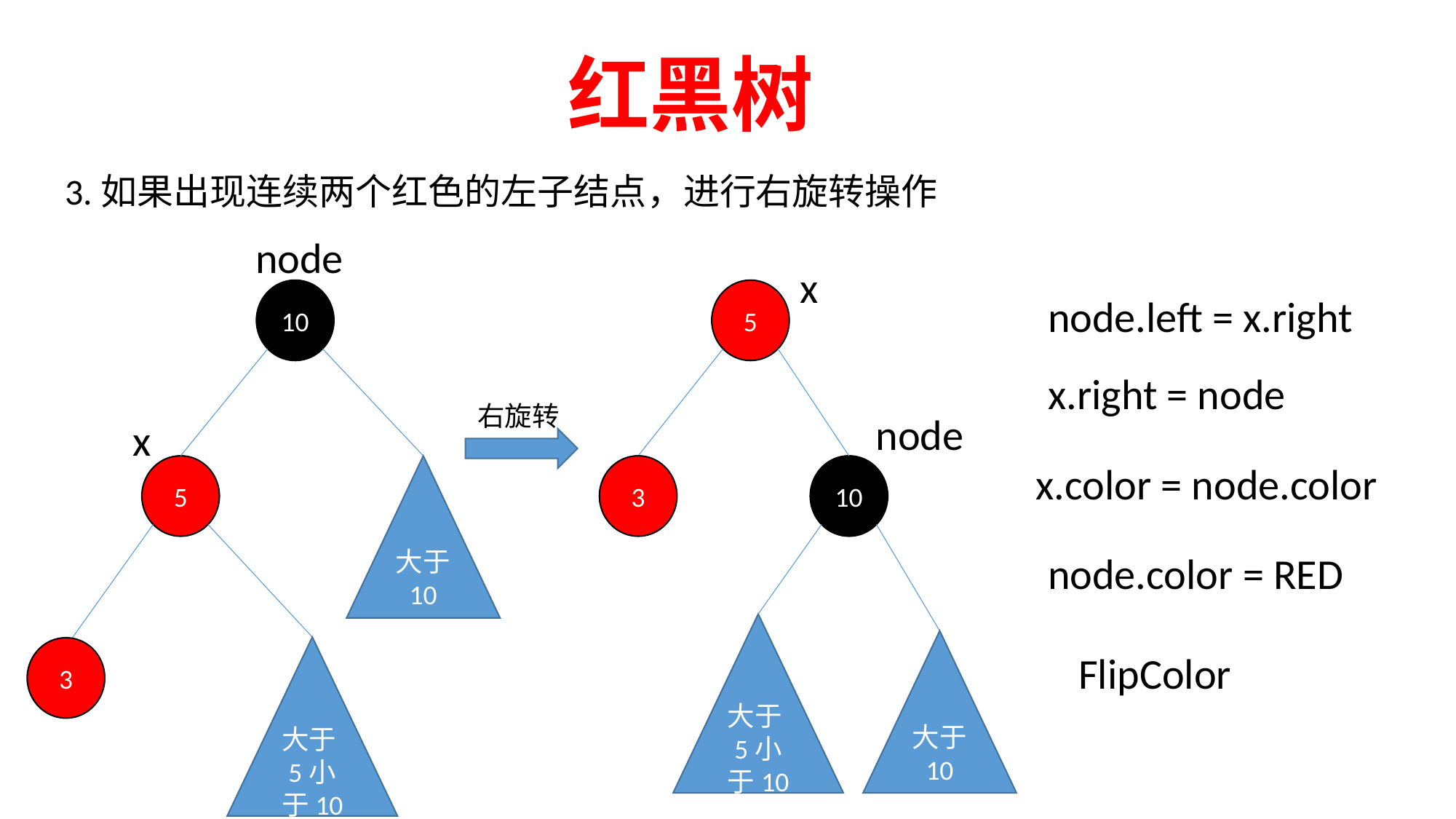

红黑树
3.如果出现连续两个红色的左子结点，进行右旋转操作

node
x
10
大于10
5
大于5小于10
3
5
node.left = x.right
x.right = node
右旋转
node
x

x.color = node.color
10
3
node.color = RED
大于5小于10
大于10
FlipColor